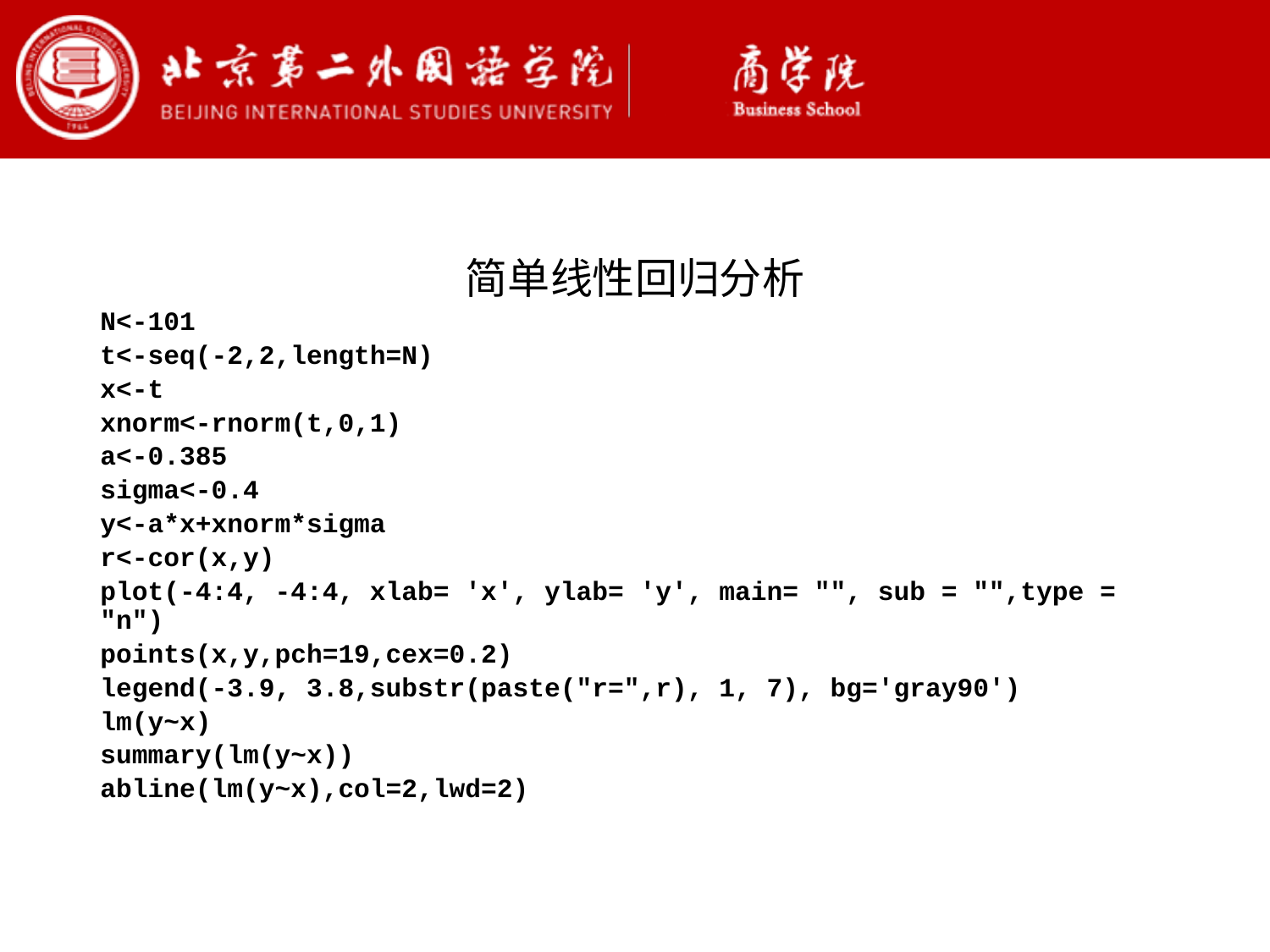

简单线性回归分析
N<-101
t<-seq(-2,2,length=N)
x<-t
xnorm<-rnorm(t,0,1)
a<-0.385
sigma<-0.4
y<-a*x+xnorm*sigma
r<-cor(x,y)
plot(-4:4, -4:4, xlab= 'x', ylab= 'y', main= "", sub = "",type = "n")
points(x,y,pch=19,cex=0.2)
legend(-3.9, 3.8,substr(paste("r=",r), 1, 7), bg='gray90')
lm(y~x)
summary(lm(y~x))
abline(lm(y~x),col=2,lwd=2)